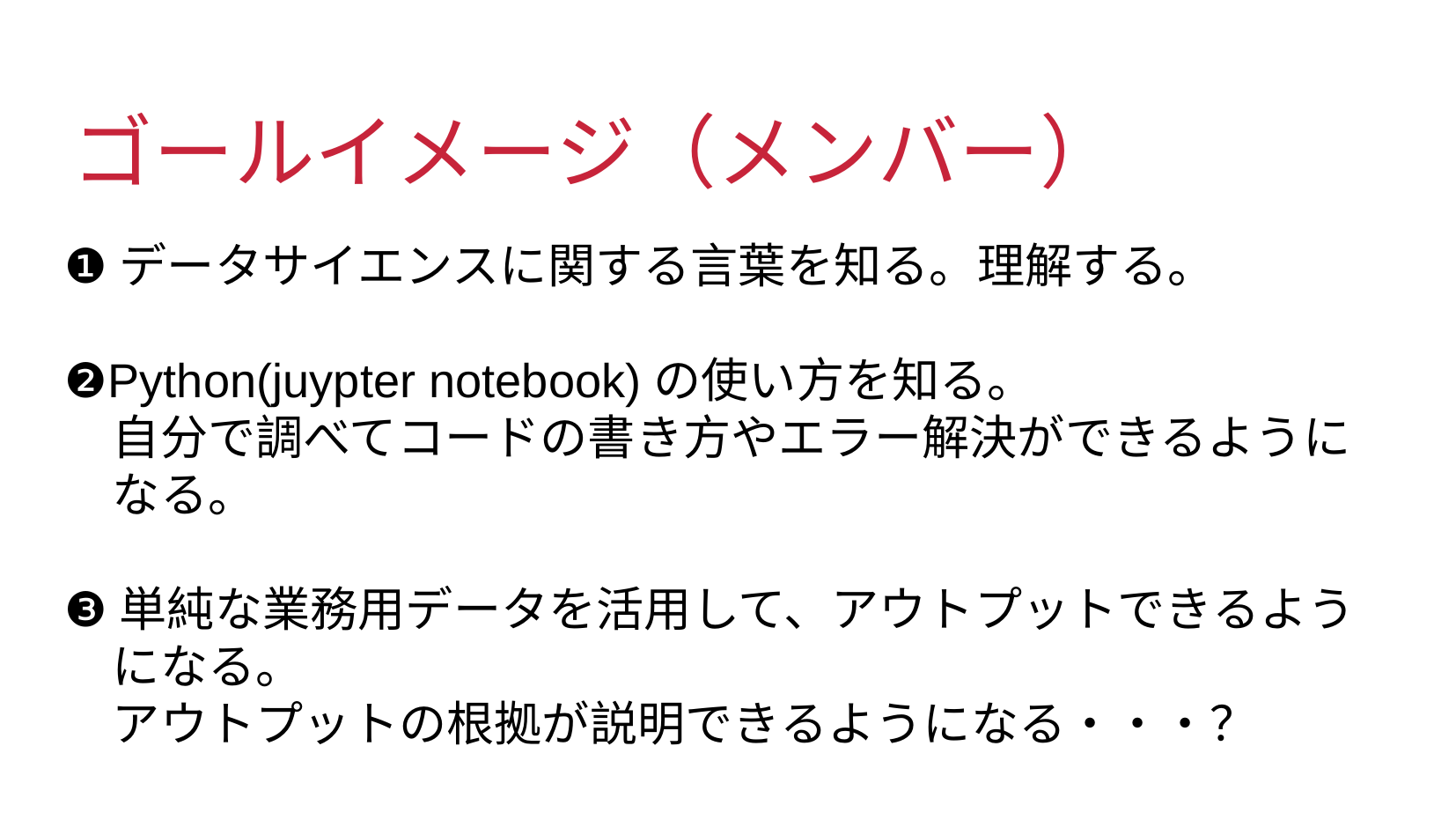

ゴールイメージ（メンバー）
❶データサイエンスに関する言葉を知る。理解する。

❷Python(juypter notebook)の使い方を知る。
　自分で調べてコードの書き方やエラー解決ができるように
　なる。

❸単純な業務用データを活用して、アウトプットできるよう
　になる。
　アウトプットの根拠が説明できるようになる・・・？